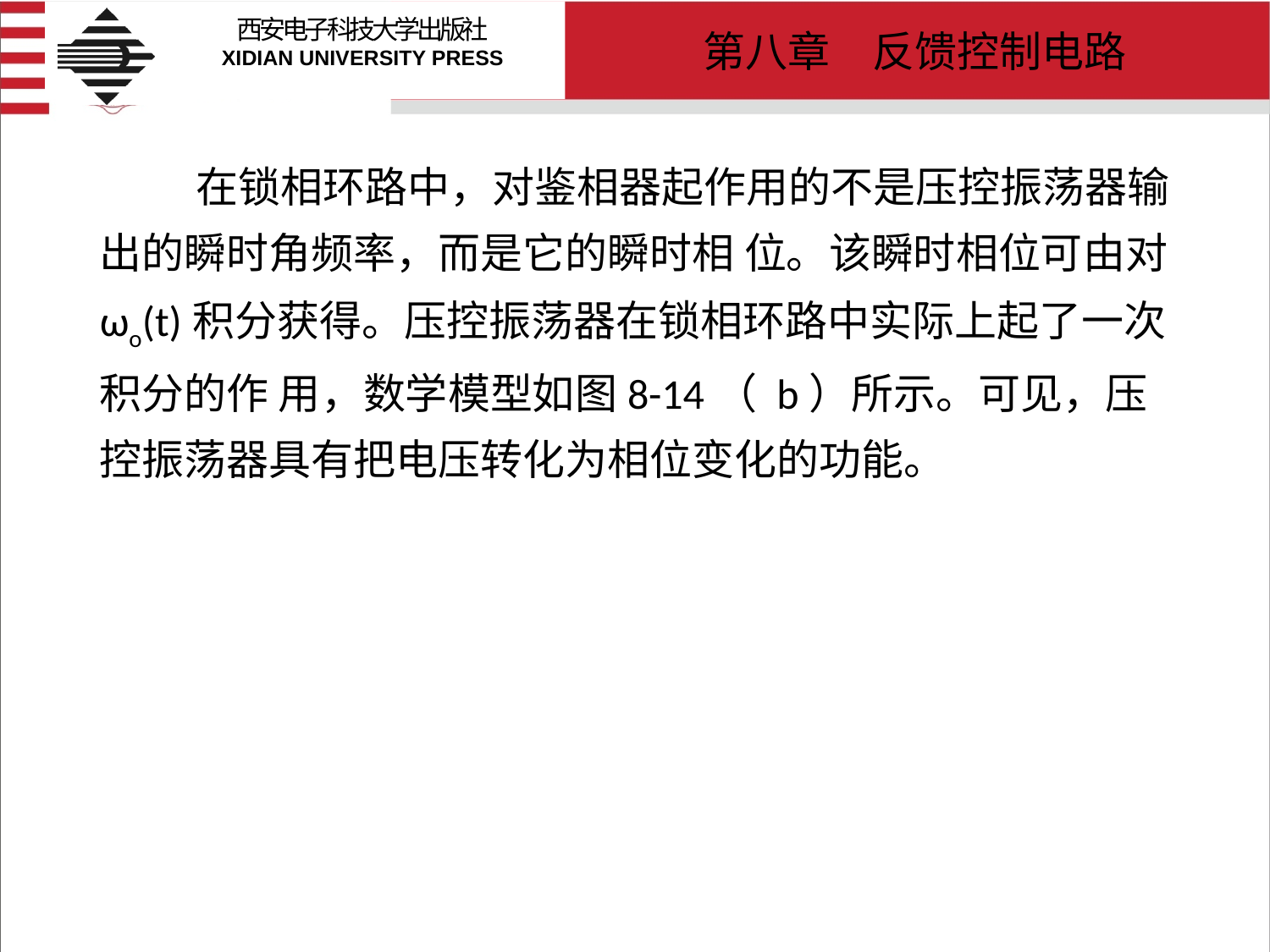

# 在锁相环路中，对鉴相器起作用的不是压控振荡器输出的瞬时角频率，而是它的瞬时相 位。该瞬时相位可由对 ωo(t)积分获得。压控振荡器在锁相环路中实际上起了一次积分的作 用，数学模型如图8-14（ b）所示。可见，压控振荡器具有把电压转化为相位变化的功能。